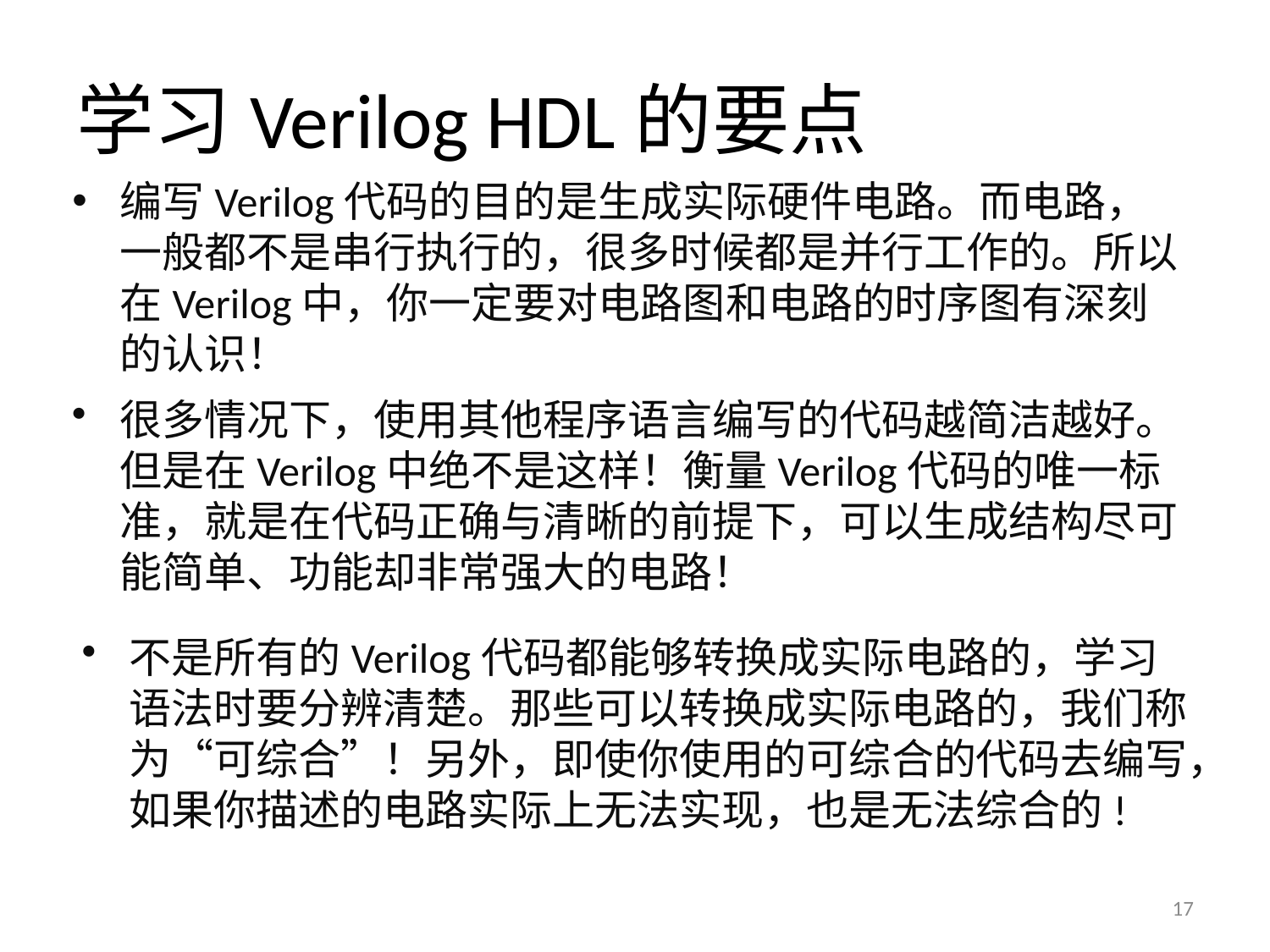

# 学习Verilog HDL的要点
编写Verilog代码的目的是生成实际硬件电路。而电路，一般都不是串行执行的，很多时候都是并行工作的。所以在Verilog中，你一定要对电路图和电路的时序图有深刻的认识！
很多情况下，使用其他程序语言编写的代码越简洁越好。但是在Verilog中绝不是这样！衡量Verilog代码的唯一标准，就是在代码正确与清晰的前提下，可以生成结构尽可能简单、功能却非常强大的电路！
不是所有的Verilog代码都能够转换成实际电路的，学习语法时要分辨清楚。那些可以转换成实际电路的，我们称为“可综合”！另外，即使你使用的可综合的代码去编写，如果你描述的电路实际上无法实现，也是无法综合的!
17